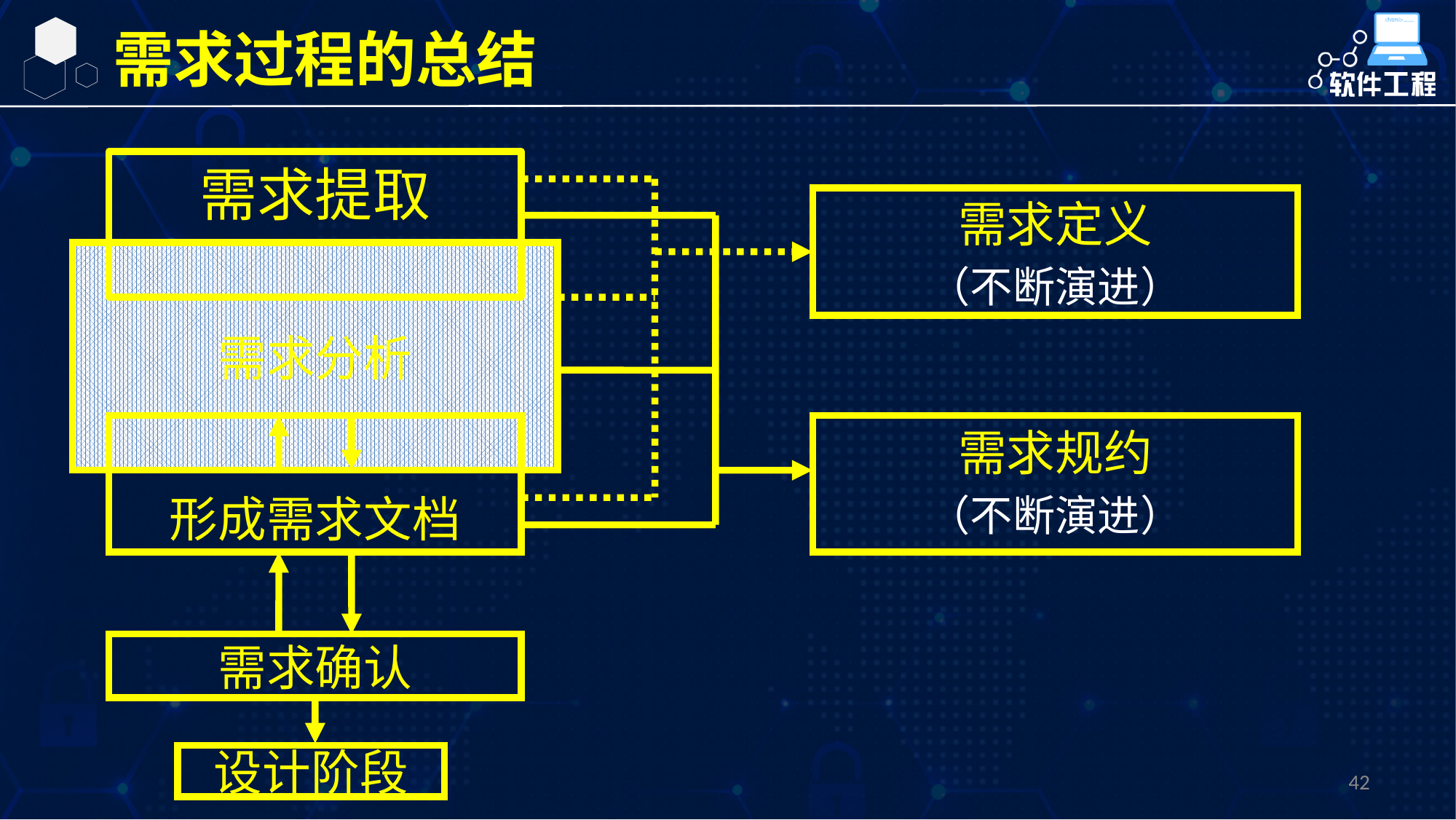

需求过程的总结
需求提取

需求定义
（不断演进）

需求分析

形成需求文档

需求规约
（不断演进）

需求确认

设计阶段
42